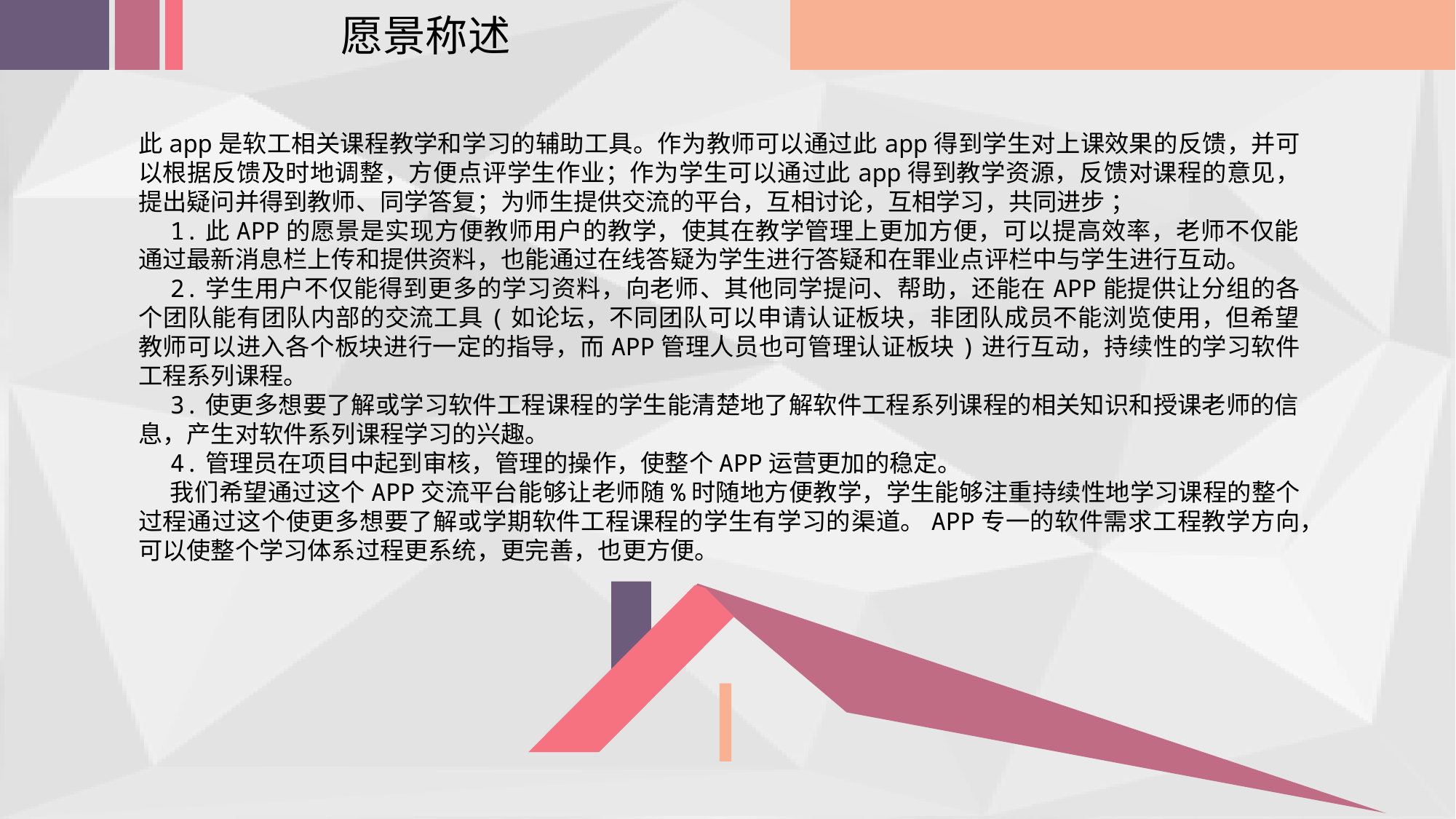

愿景称述
此app是软工相关课程教学和学习的辅助工具。作为教师可以通过此app得到学生对上课效果的反馈，并可以根据反馈及时地调整，方便点评学生作业；作为学生可以通过此app得到教学资源，反馈对课程的意见，提出疑问并得到教师、同学答复；为师生提供交流的平台，互相讨论，互相学习，共同进步 ；
1.此APP的愿景是实现方便教师用户的教学，使其在教学管理上更加方便，可以提高效率，老师不仅能通过最新消息栏上传和提供资料，也能通过在线答疑为学生进行答疑和在罪业点评栏中与学生进行互动。
2.学生用户不仅能得到更多的学习资料，向老师、其他同学提问、帮助，还能在APP能提供让分组的各个团队能有团队内部的交流工具(如论坛，不同团队可以申请认证板块，非团队成员不能浏览使用，但希望教师可以进入各个板块进行一定的指导，而APP管理人员也可管理认证板块)进行互动，持续性的学习软件工程系列课程。
3.使更多想要了解或学习软件工程课程的学生能清楚地了解软件工程系列课程的相关知识和授课老师的信息，产生对软件系列课程学习的兴趣。
4.管理员在项目中起到审核，管理的操作，使整个APP运营更加的稳定。
我们希望通过这个APP交流平台能够让老师随%时随地方便教学，学生能够注重持续性地学习课程的整个过程通过这个使更多想要了解或学期软件工程课程的学生有学习的渠道。APP专一的软件需求工程教学方向，可以使整个学习体系过程更系统，更完善，也更方便。